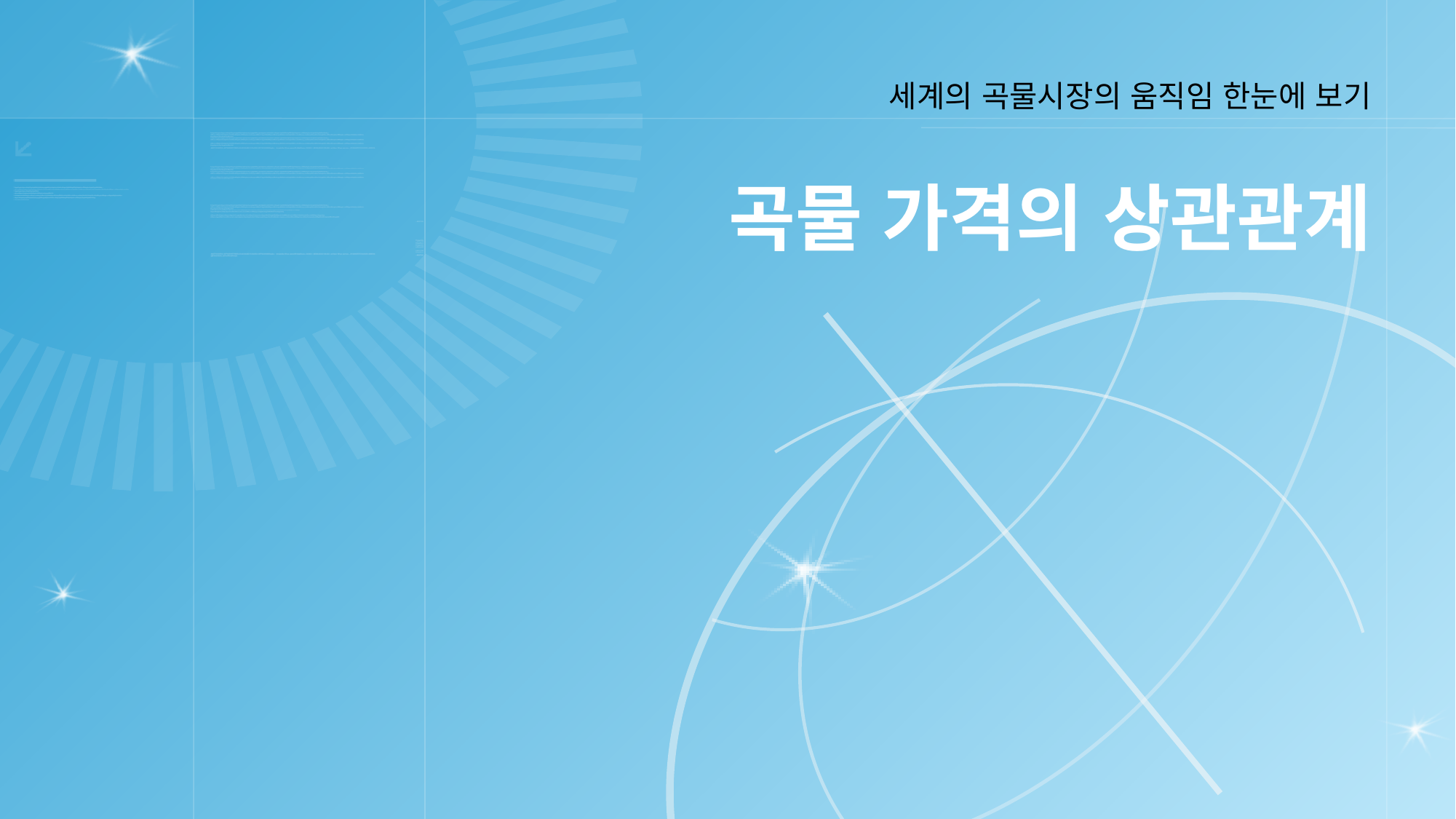

세계의 곡물시장의 움직임 한눈에 보기
# 곡물 가격의 상관관계